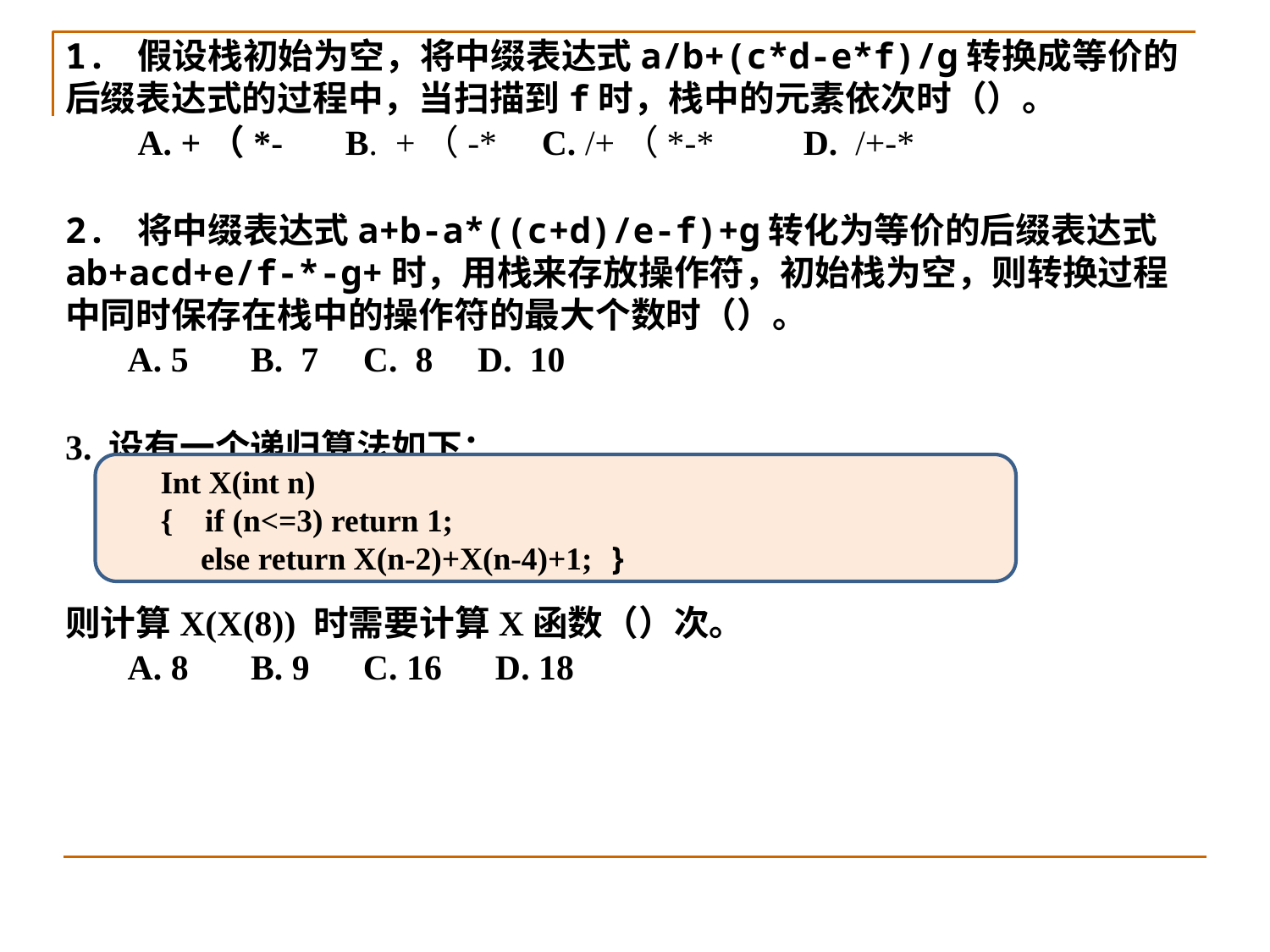

1. 假设栈初始为空，将中缀表达式a/b+(c*d-e*f)/g转换成等价的后缀表达式的过程中，当扫描到f时，栈中的元素依次时（）。
    A. +（*-       B.  +（-*     C. /+（*-*          D.  /+-*

2. 将中缀表达式a+b-a*((c+d)/e-f)+g转化为等价的后缀表达式ab+acd+e/f-*-g+时，用栈来存放操作符，初始栈为空，则转换过程中同时保存在栈中的操作符的最大个数时（）。
       A. 5       B.  7     C.  8     D.  10

3. 设有一个递归算法如下：

则计算X(X(8)) 时需要计算X函数（）次。
       A. 8       B. 9      C. 16      D. 18

Int X(int n)
{    if (n<=3) return 1;
     else return X(n-2)+X(n-4)+1;  }